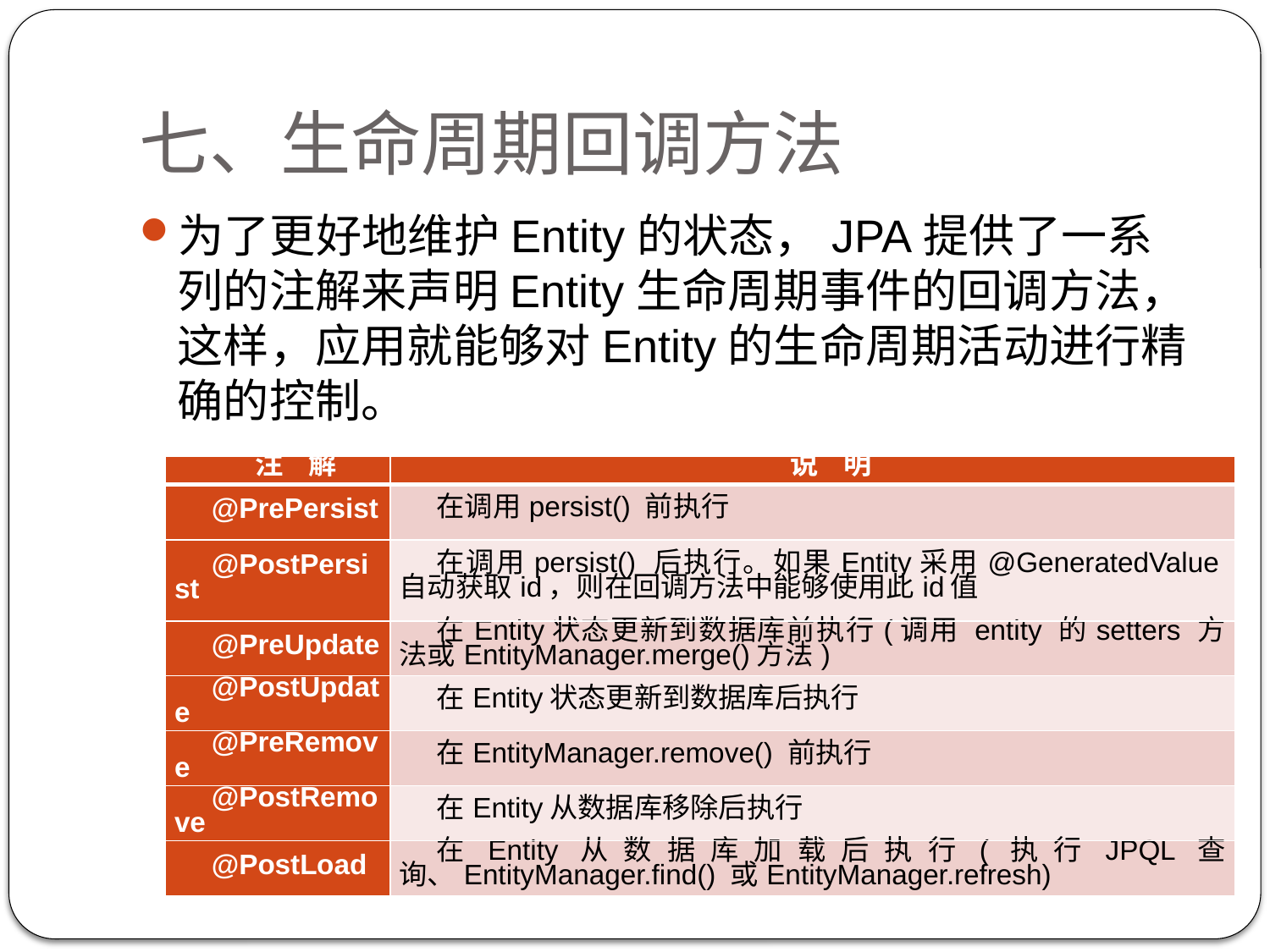

# 七、生命周期回调方法
为了更好地维护Entity的状态，JPA提供了一系列的注解来声明Entity生命周期事件的回调方法，这样，应用就能够对Entity的生命周期活动进行精确的控制。
| 注 解 | 说 明 |
| --- | --- |
| @PrePersist | 在调用persist() 前执行 |
| @PostPersist | 在调用persist() 后执行。如果Entity采用@GeneratedValue自动获取id，则在回调方法中能够使用此id值 |
| @PreUpdate | 在Entity状态更新到数据库前执行(调用 entity 的setters 方法或EntityManager.merge()方法) |
| @PostUpdate | 在Entity状态更新到数据库后执行 |
| @PreRemove | 在EntityManager.remove() 前执行 |
| @PostRemove | 在Entity从数据库移除后执行 |
| @PostLoad | 在Entity从数据库加载后执行(执行JPQL查询、EntityManager.find() 或EntityManager.refresh) |